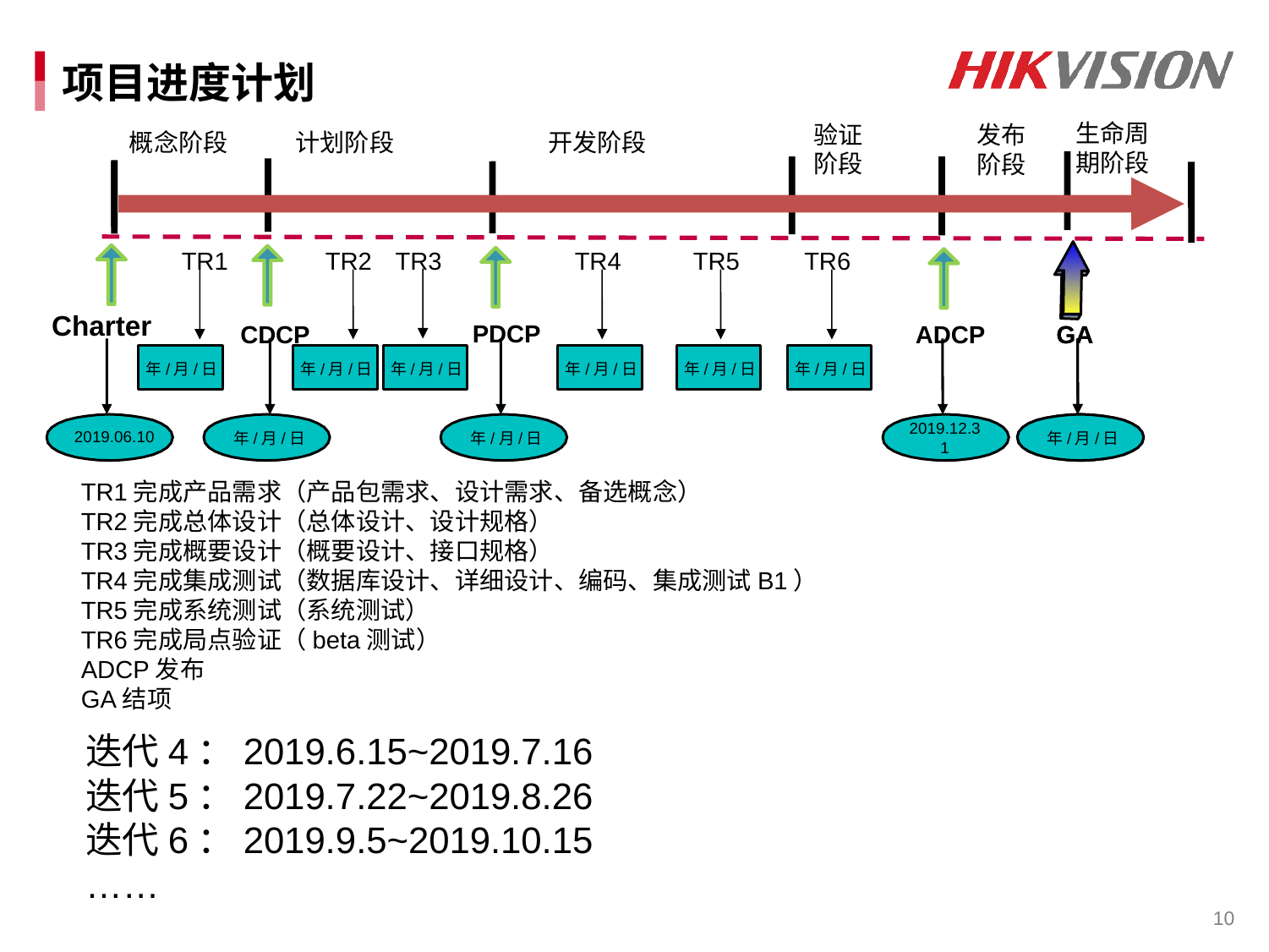

# 项目进度计划
生命周期阶段
验证阶段
发布阶段
概念阶段
计划阶段
开发阶段

TR1
TR2
TR3
TR4
TR5
TR6

Charter
PDCP
CDCP
ADCP
GA
GA

年/月/日

年/月/日

年/月/日

年/月/日

年/月/日

年/月/日

2019.06.10

年/月/日

年/月/日

2019.12.31

mm/dd/yy

年/月/日
TR1完成产品需求（产品包需求、设计需求、备选概念）
TR2完成总体设计（总体设计、设计规格）
TR3完成概要设计（概要设计、接口规格）
TR4完成集成测试（数据库设计、详细设计、编码、集成测试B1）
TR5完成系统测试（系统测试）
TR6完成局点验证（beta测试）
ADCP发布
GA结项
迭代4：2019.6.15~2019.7.16
迭代5：2019.7.22~2019.8.26
迭代6：2019.9.5~2019.10.15
……